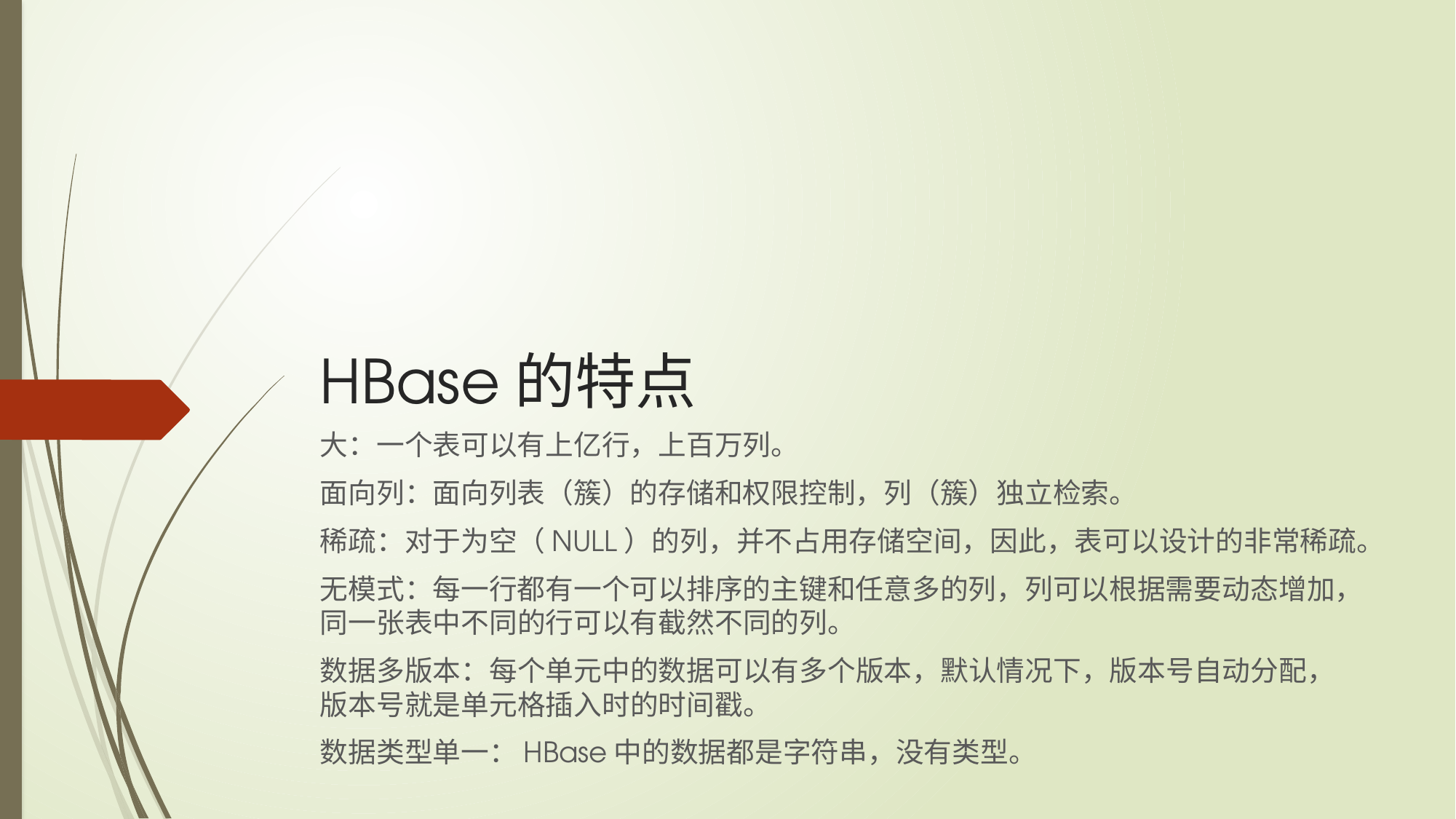

# HBase的特点
大：一个表可以有上亿行，上百万列。
面向列：面向列表（簇）的存储和权限控制，列（簇）独立检索。
稀疏：对于为空（NULL）的列，并不占用存储空间，因此，表可以设计的非常稀疏。
无模式：每一行都有一个可以排序的主键和任意多的列，列可以根据需要动态增加，同一张表中不同的行可以有截然不同的列。
数据多版本：每个单元中的数据可以有多个版本，默认情况下，版本号自动分配，版本号就是单元格插入时的时间戳。
数据类型单一：HBase中的数据都是字符串，没有类型。